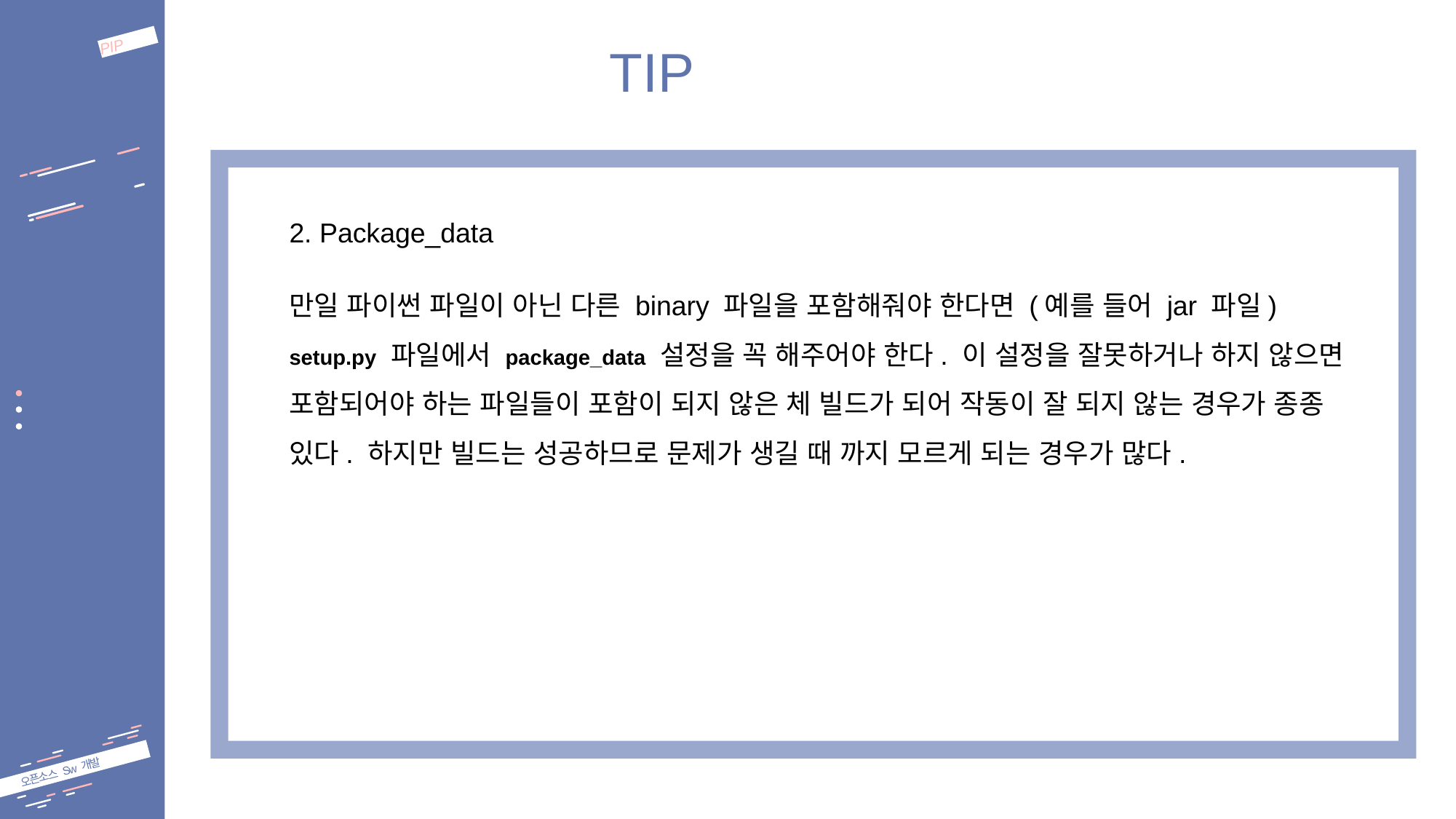

PYTHON!
PIP
# TIP
PACKAGE
INDEX -

PIP
2. Package_data
만일 파이썬 파일이 아닌 다른 binary 파일을 포함해줘야 한다면 (예를 들어 jar 파일)
setup.py 파일에서 package_data 설정을 꼭 해주어야 한다. 이 설정을 잘못하거나 하지 않으면 포함되어야 하는 파일들이 포함이 되지 않은 체 빌드가 되어 작동이 잘 되지 않는 경우가 종종 있다. 하지만 빌드는 성공하므로 문제가 생길 때 까지 모르게 되는 경우가 많다.

PIP

오픈소스 Sw 개발